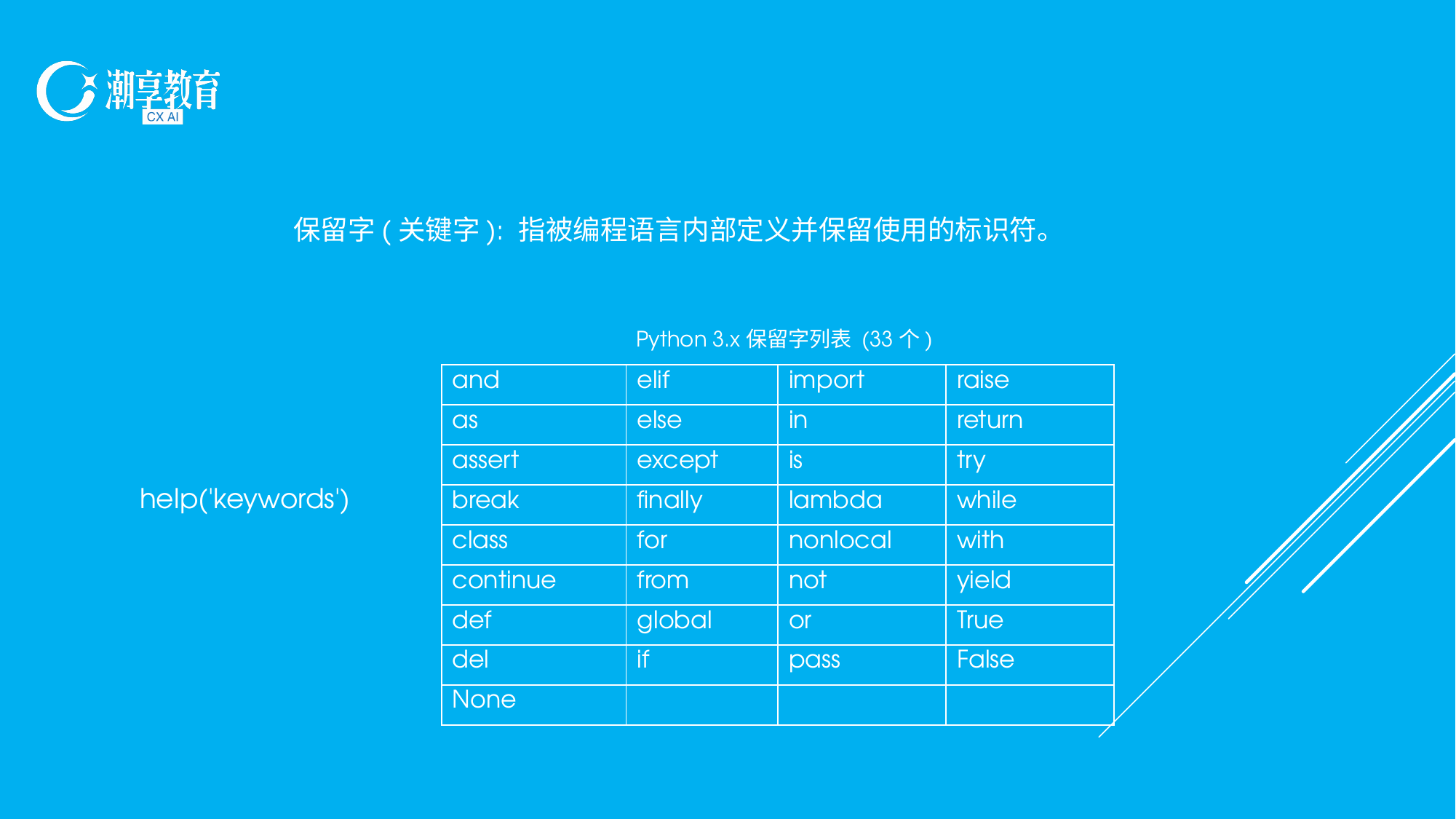

保留字(关键字): 指被编程语言内部定义并保留使用的标识符。
Python 3.x保留字列表 (33个)
| and | elif | import | raise |
| --- | --- | --- | --- |
| as | else | in | return |
| assert | except | is | try |
| break | finally | lambda | while |
| class | for | nonlocal | with |
| continue | from | not | yield |
| def | global | or | True |
| del | if | pass | False |
| None |  |  |  |
help('keywords')